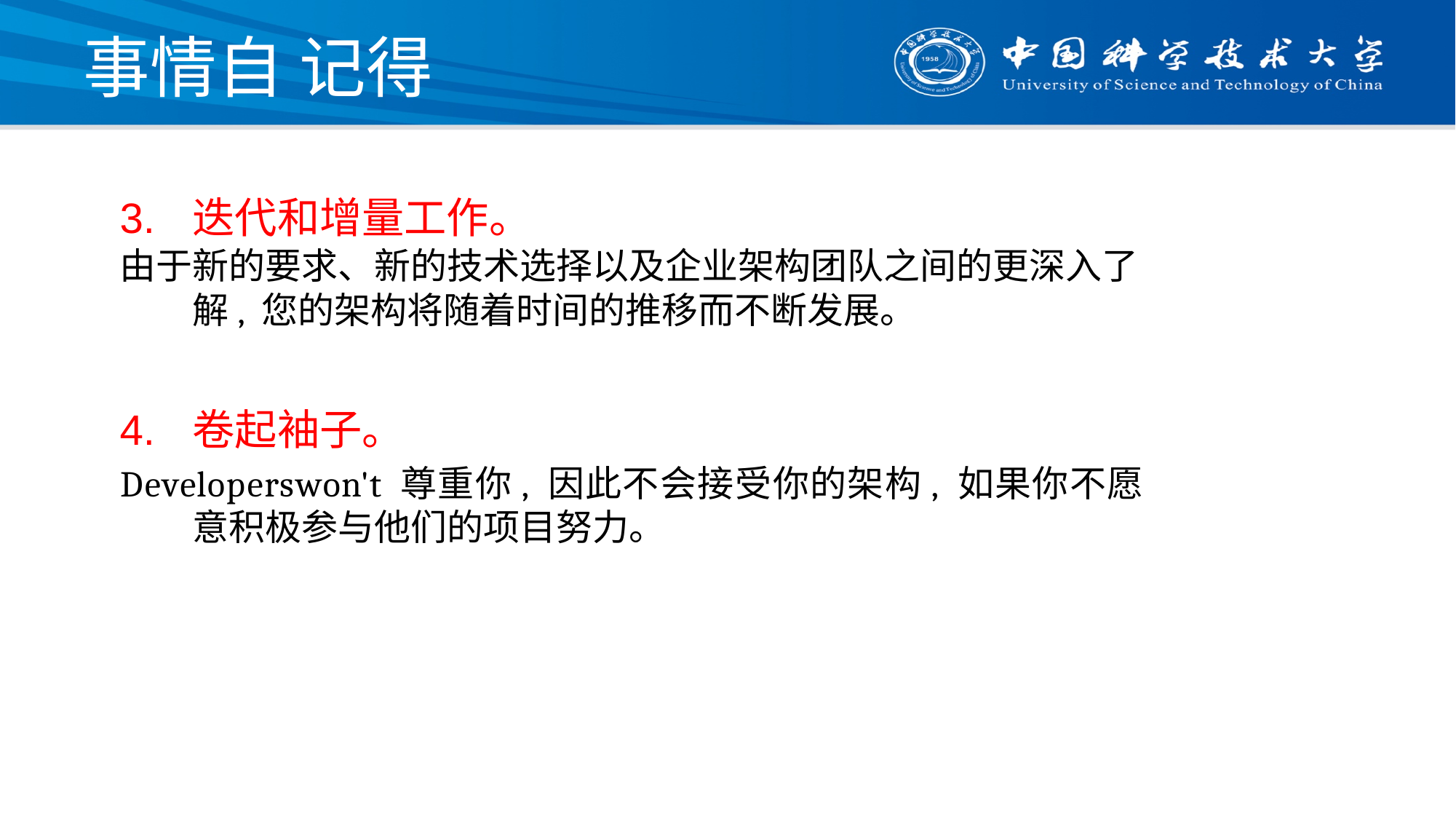

# 事情自 记得
迭代和增量工作。
由于新的要求、新的技术选择以及企业架构团队之间的更深入了解, 您的架构将随着时间的推移而不断发展。

卷起袖子。
Developerswon't 尊重你, 因此不会接受你的架构, 如果你不愿意积极参与他们的项目努力。